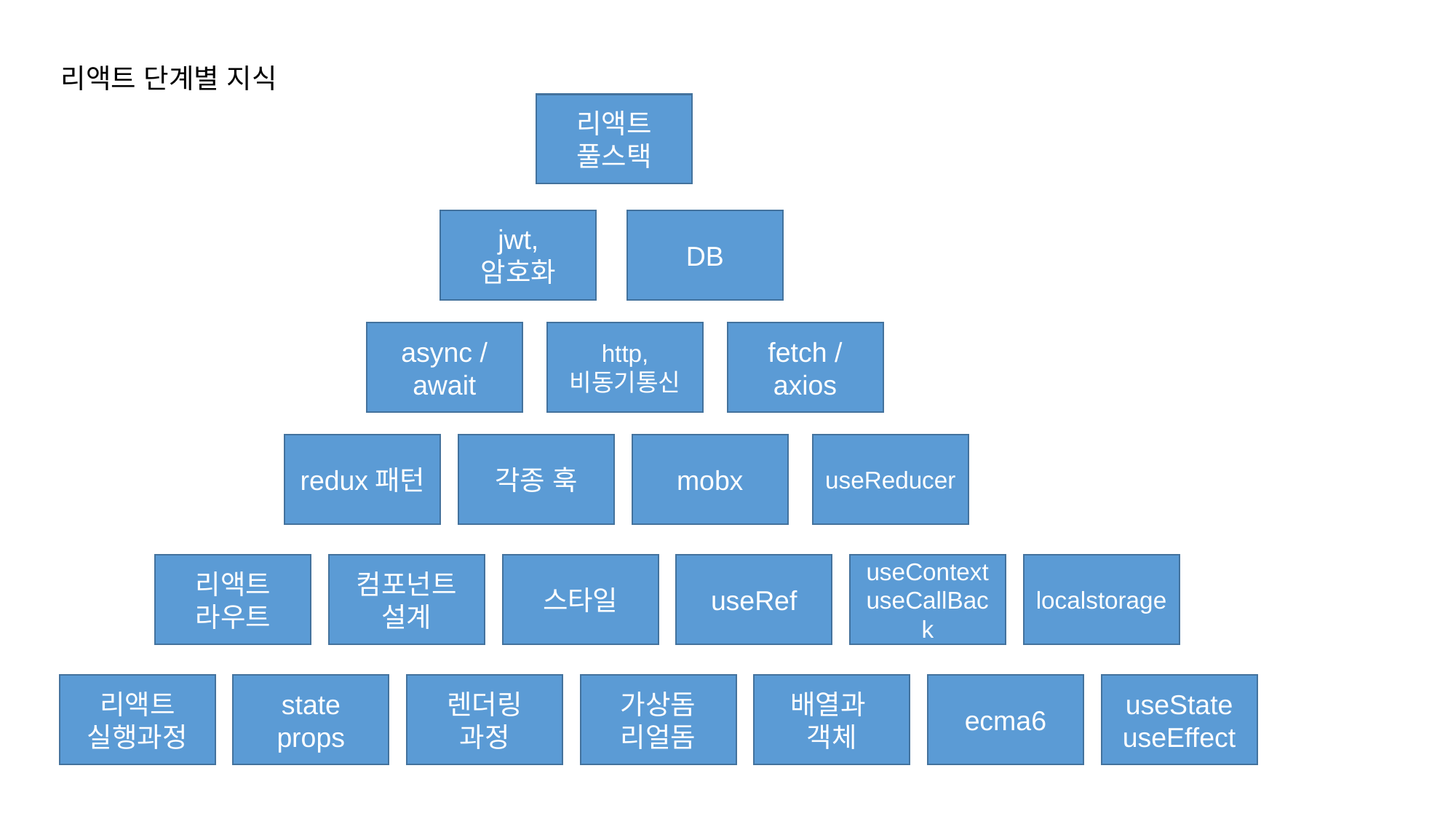

리액트 단계별 지식
리액트
풀스택
jwt,
암호화
DB
async / await
http,
비동기통신
fetch / axios
redux패턴
각종 훅
mobx
useReducer
리액트
라우트
컴포넌트
설계
스타일
useRef
useContext
useCallBack
localstorage
리액트
실행과정
state
props
렌더링
과정
가상돔
리얼돔
배열과
객체
ecma6
useState
useEffect